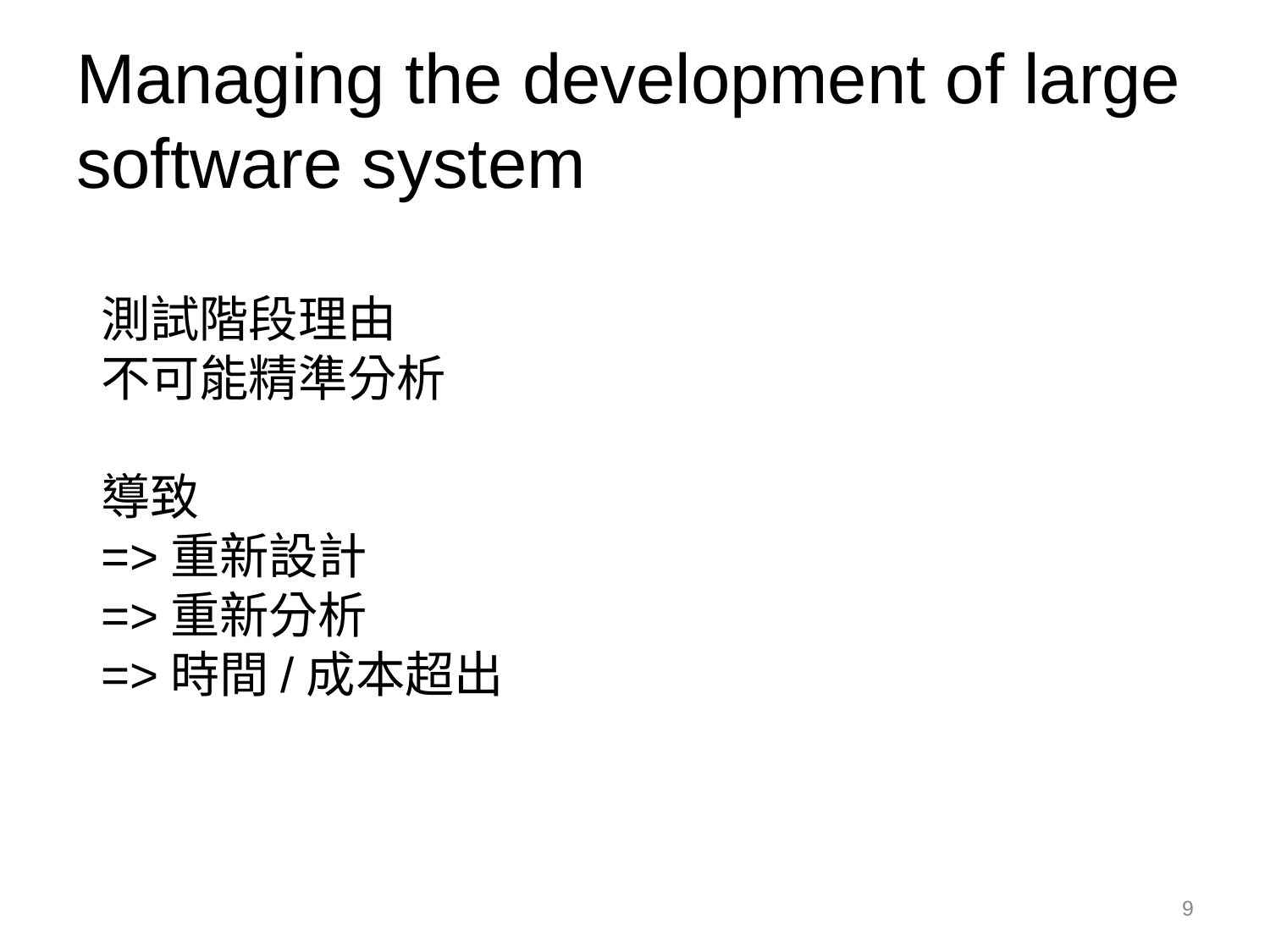

# Managing the development of large software system

測試階段理由
不可能精準分析

導致
=>重新設計
=>重新分析
=>時間/成本超出

9